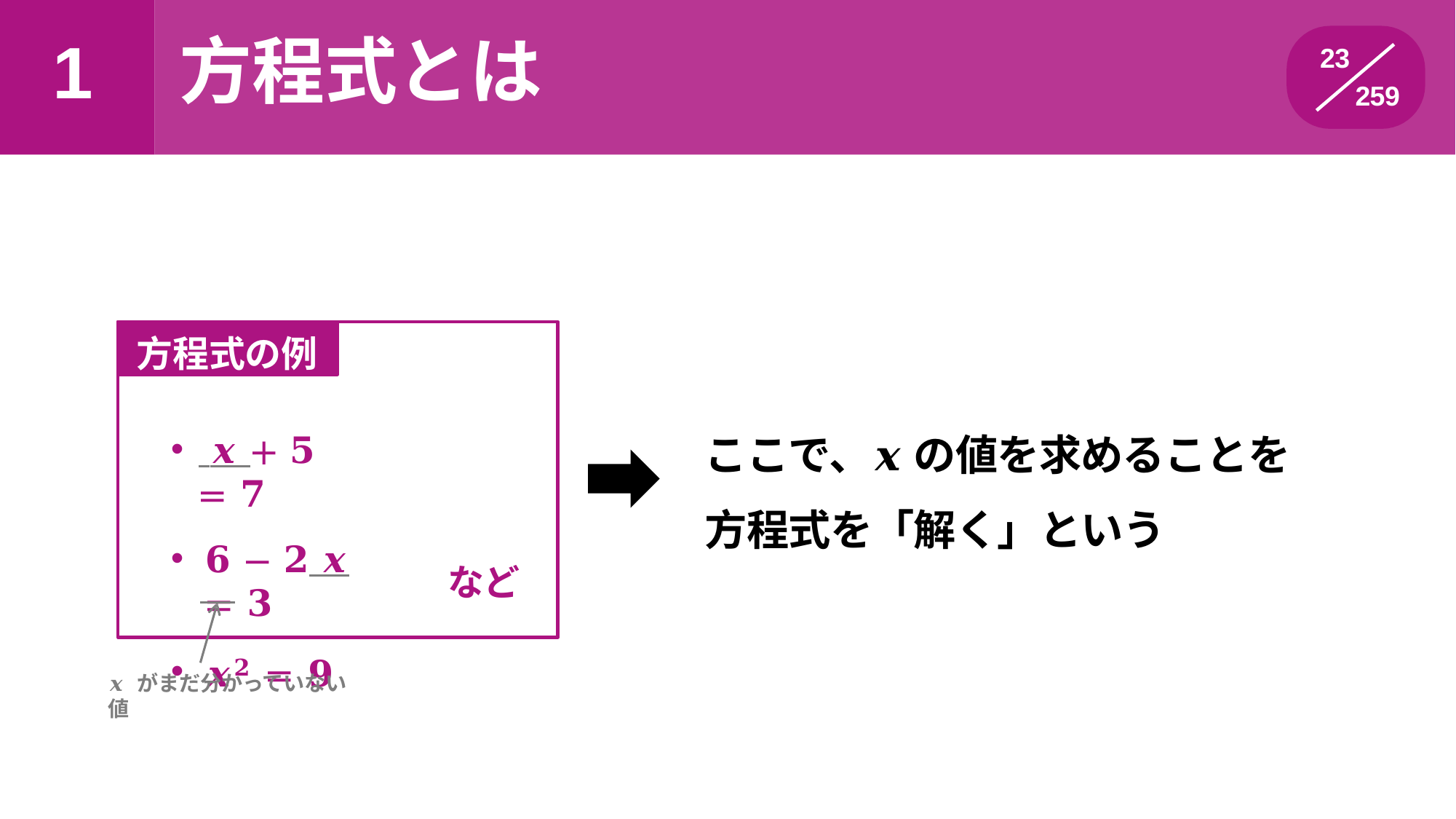

方程式とは
# 1
23
259

方程式の例
ここで、𝒙 の値を求めることを方程式を「解く」という
 𝒙 + 𝟓 = 𝟕
𝟔 − 𝟐 𝒙 = 𝟑
𝒙𝟐 = 𝟗

など

𝒙 がまだ分かっていない値